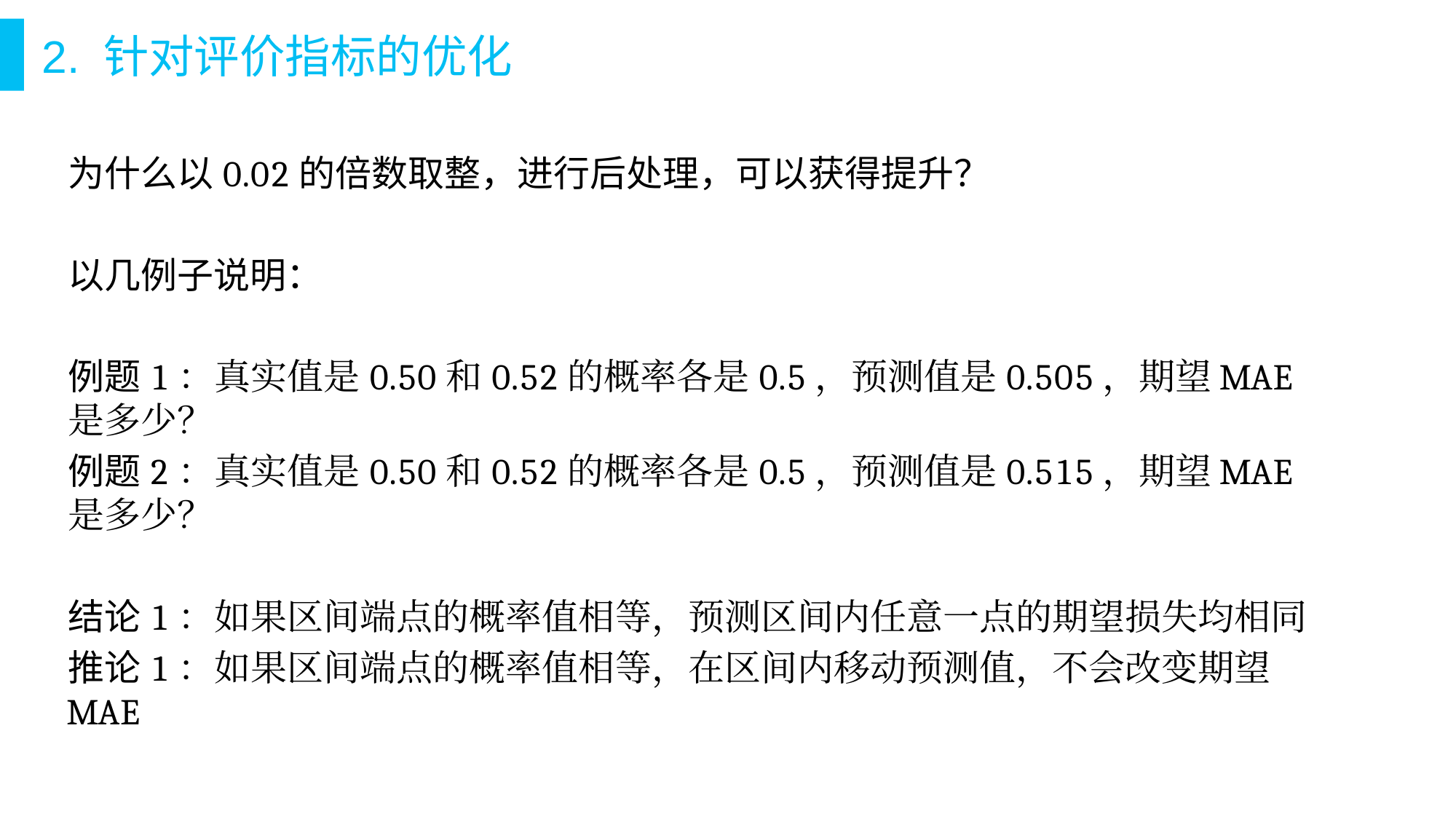

# 2. 针对评价指标的优化

为什么以0.02的倍数取整，进行后处理，可以获得提升？

以几例子说明：

例题1：真实值是0.50和0.52的概率各是0.5，预测值是0.505，期望MAE是多少？
例题2：真实值是0.50和0.52的概率各是0.5，预测值是0.515，期望MAE是多少？

结论1：如果区间端点的概率值相等，预测区间内任意一点的期望损失均相同
推论1：如果区间端点的概率值相等，在区间内移动预测值，不会改变期望MAE